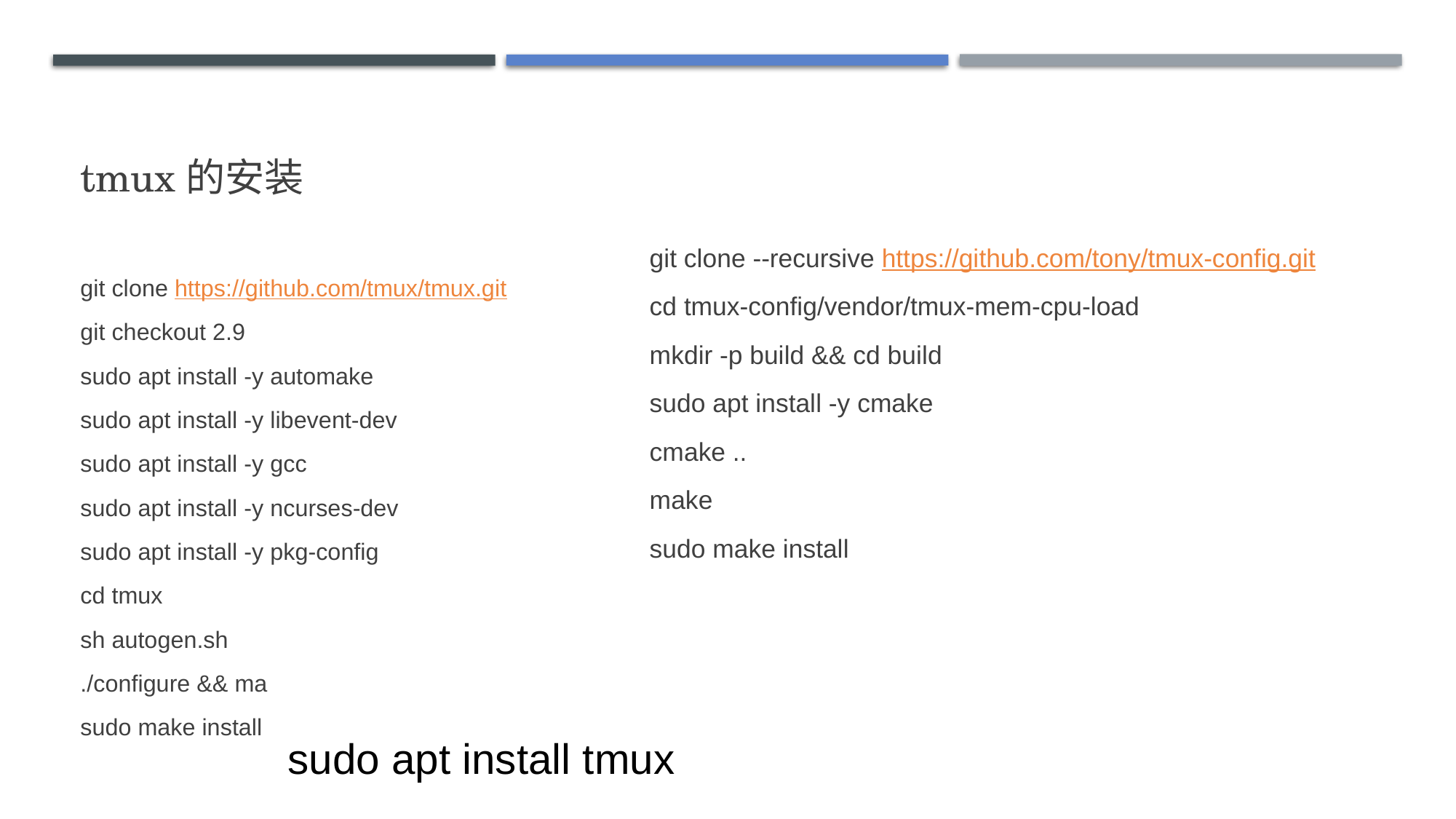

# tmux的安装
git clone --recursive https://github.com/tony/tmux-config.git
cd tmux-config/vendor/tmux-mem-cpu-load
mkdir -p build && cd build
sudo apt install -y cmake
cmake ..
make
sudo make install

git clone https://github.com/tmux/tmux.git
git checkout 2.9
sudo apt install -y automake
sudo apt install -y libevent-dev
sudo apt install -y gcc
sudo apt install -y ncurses-dev
sudo apt install -y pkg-config
cd tmux
sh autogen.sh
./configure && ma
sudo make install

sudo apt install tmux